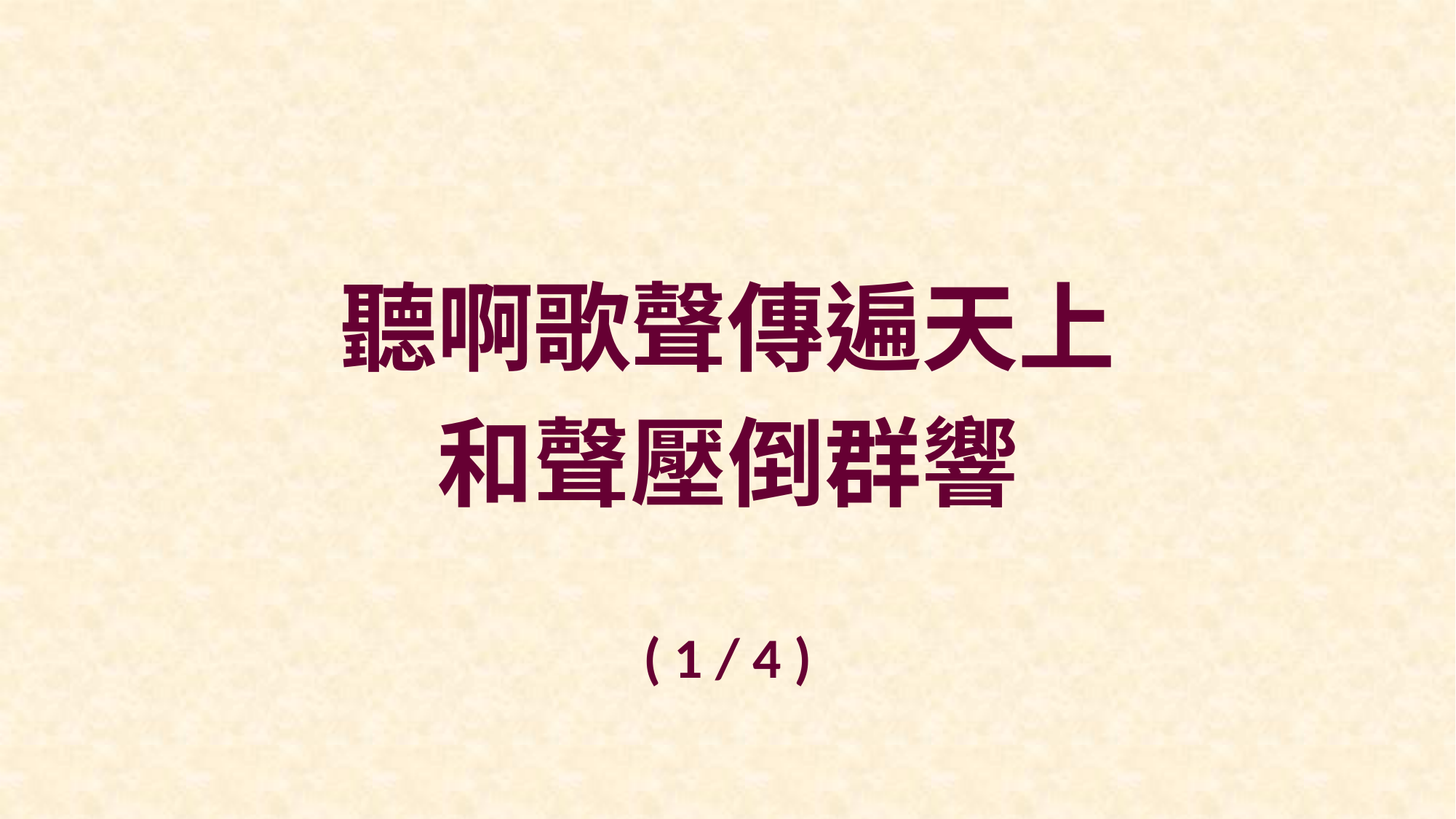

聽啊歌聲傳遍天上
和聲壓倒群響
( 1 / 4 )